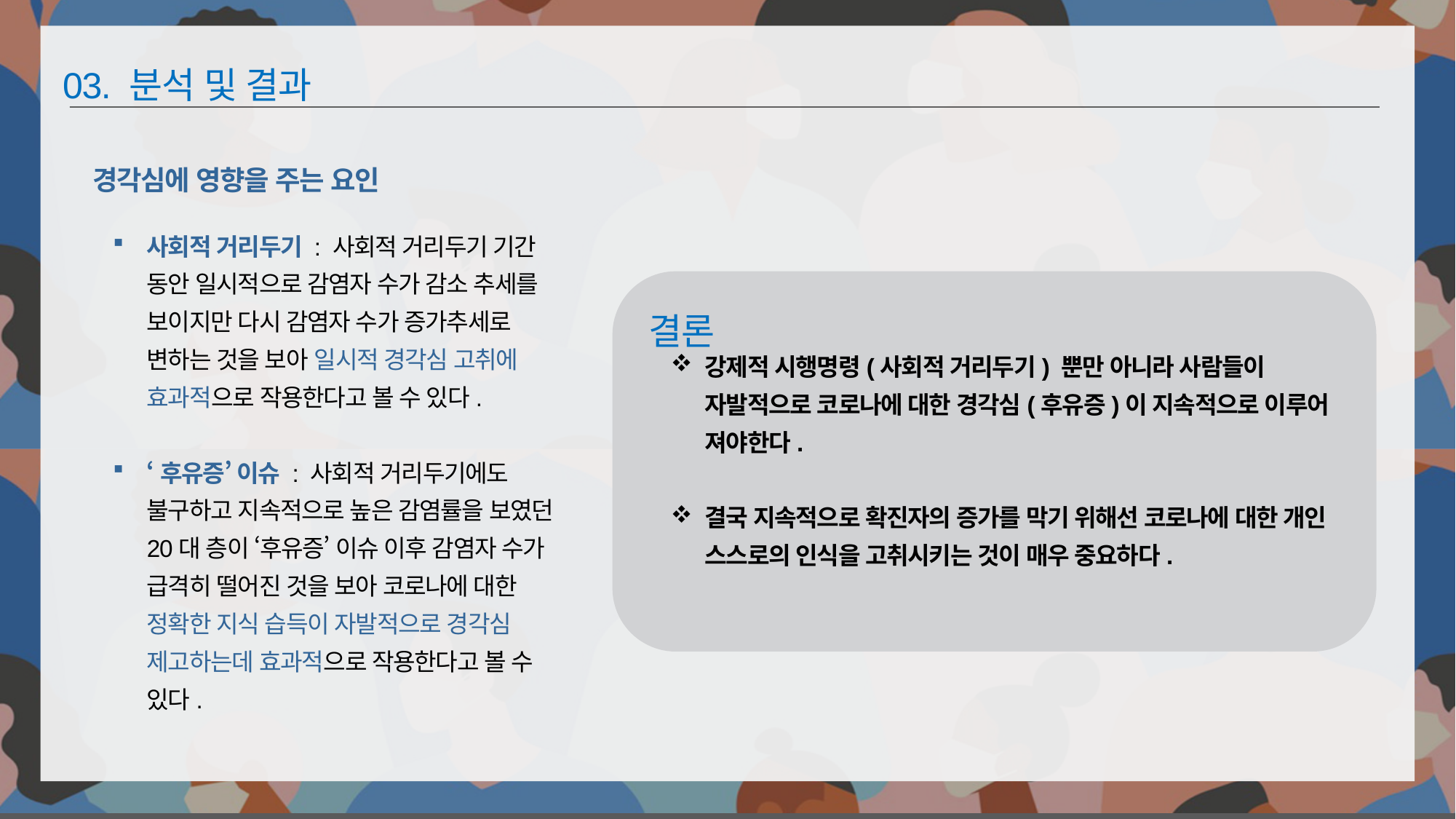

03. 분석 및 결과
경각심에 영향을 주는 요인
사회적 거리두기 : 사회적 거리두기 기간 동안 일시적으로 감염자 수가 감소 추세를 보이지만 다시 감염자 수가 증가추세로 변하는 것을 보아 일시적 경각심 고취에 효과적으로 작용한다고 볼 수 있다.

‘후유증’ 이슈 : 사회적 거리두기에도 불구하고 지속적으로 높은 감염률을 보였던 20대 층이 ‘후유증’ 이슈 이후 감염자 수가 급격히 떨어진 것을 보아 코로나에 대한 정확한 지식 습득이 자발적으로 경각심 제고하는데 효과적으로 작용한다고 볼 수 있다.

결론
강제적 시행명령(사회적 거리두기) 뿐만 아니라 사람들이 자발적으로 코로나에 대한 경각심(후유증)이 지속적으로 이루어 져야한다.

결국 지속적으로 확진자의 증가를 막기 위해선 코로나에 대한 개인 스스로의 인식을 고취시키는 것이 매우 중요하다.